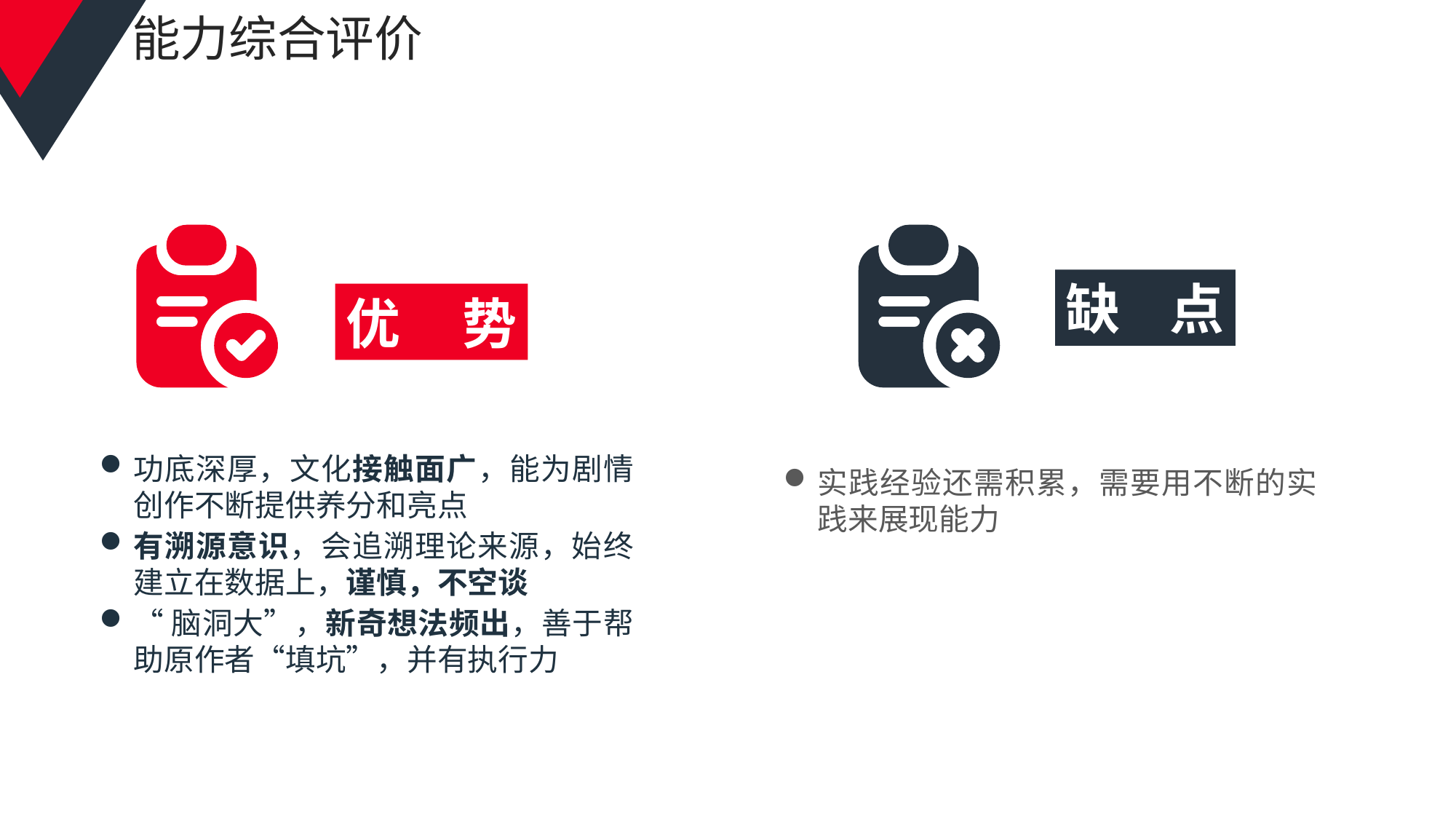

# 能力综合评价

缺    点
优     势
功底深厚，文化接触面广，能为剧情创作不断提供养分和亮点
实践经验还需积累，需要用不断的实践来展现能力
有溯源意识，会追溯理论来源，始终建立在数据上，谨慎，不空谈
“脑洞大”，新奇想法频出，善于帮助原作者“填坑”，并有执行力